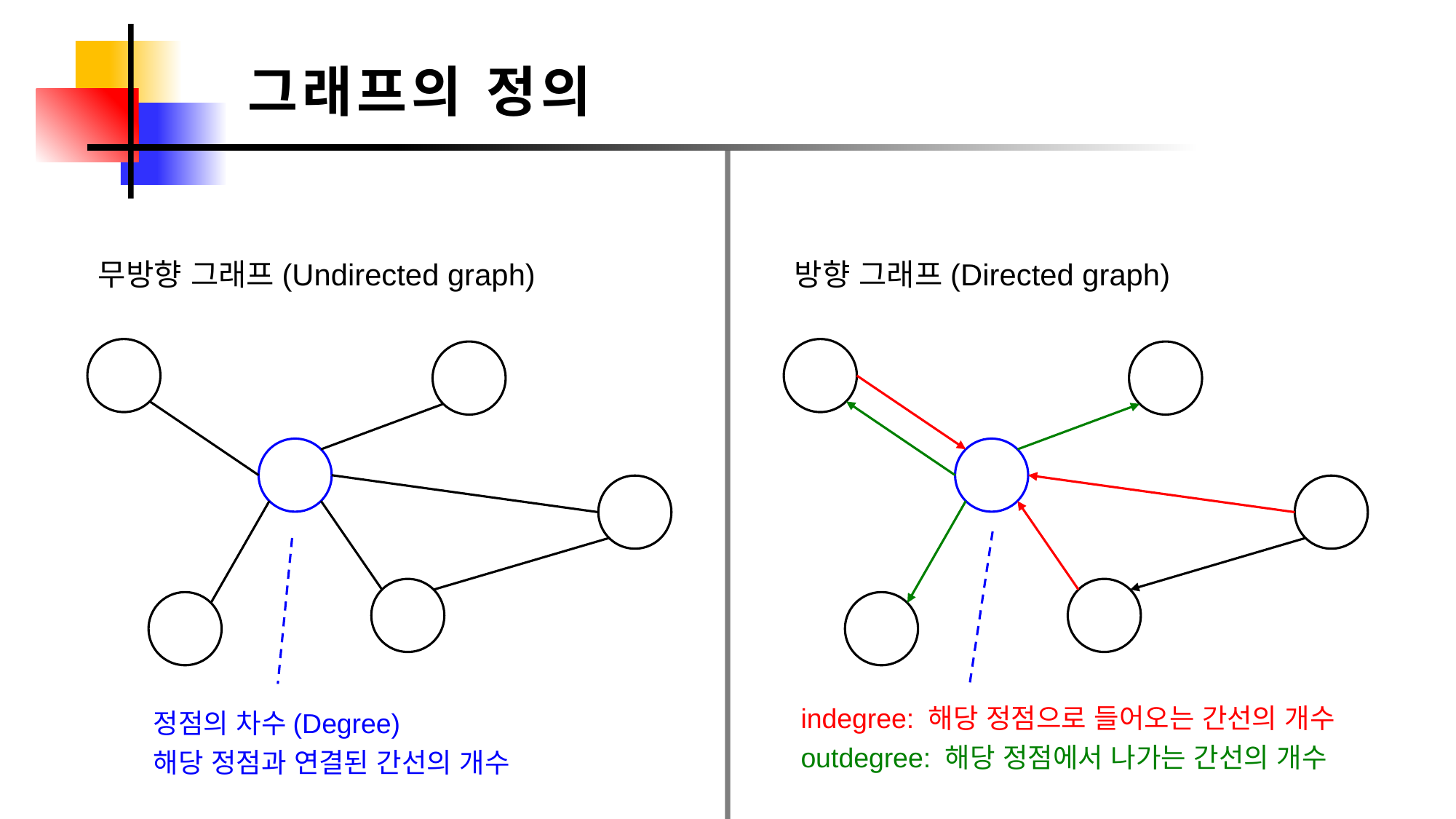

그래프의 정의

무방향 그래프(Undirected graph)
방향 그래프(Directed graph)

indegree: 해당 정점으로 들어오는 간선의 개수
outdegree: 해당 정점에서 나가는 간선의 개수
정점의 차수(Degree)
해당 정점과 연결된 간선의 개수